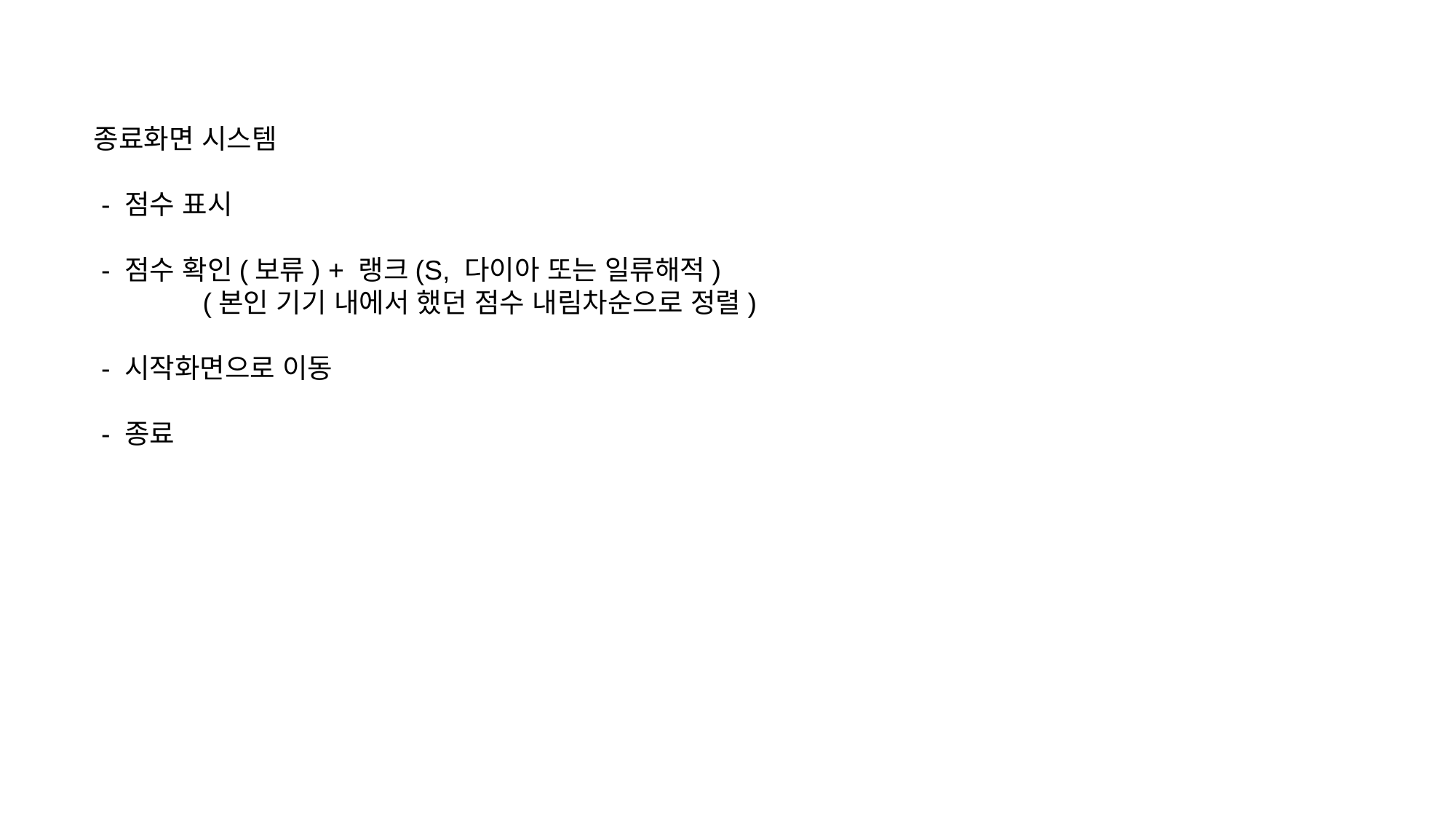

종료화면 시스템

 - 점수 표시

 - 점수 확인(보류) + 랭크(S, 다이아 또는 일류해적)
	(본인 기기 내에서 했던 점수 내림차순으로 정렬)

 - 시작화면으로 이동

 - 종료